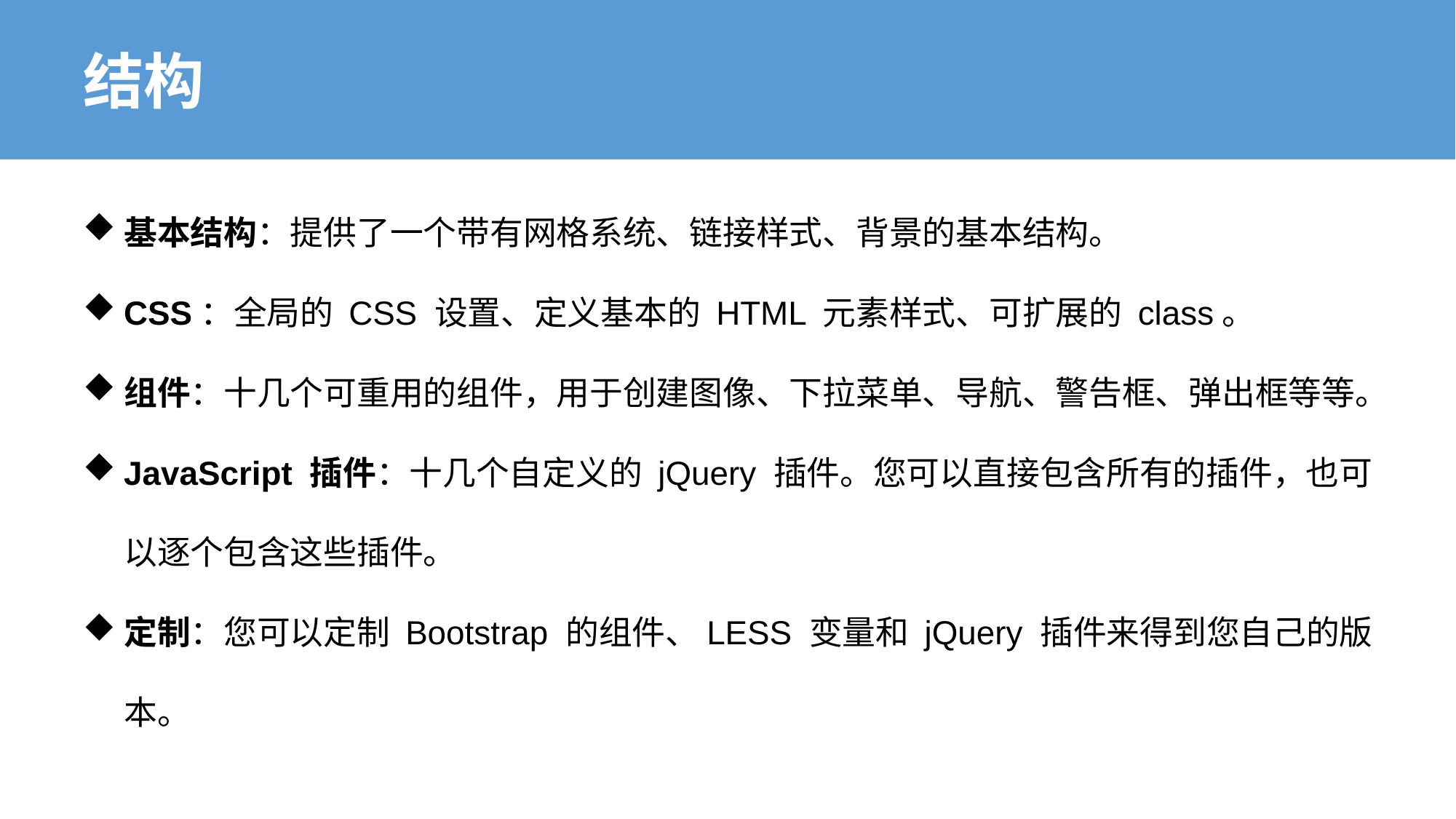

# 结构
基本结构：提供了一个带有网格系统、链接样式、背景的基本结构。
CSS：全局的 CSS 设置、定义基本的 HTML 元素样式、可扩展的 class。
组件：十几个可重用的组件，用于创建图像、下拉菜单、导航、警告框、弹出框等等。
JavaScript 插件：十几个自定义的 jQuery 插件。您可以直接包含所有的插件，也可以逐个包含这些插件。
定制：您可以定制 Bootstrap 的组件、LESS 变量和 jQuery 插件来得到您自己的版本。